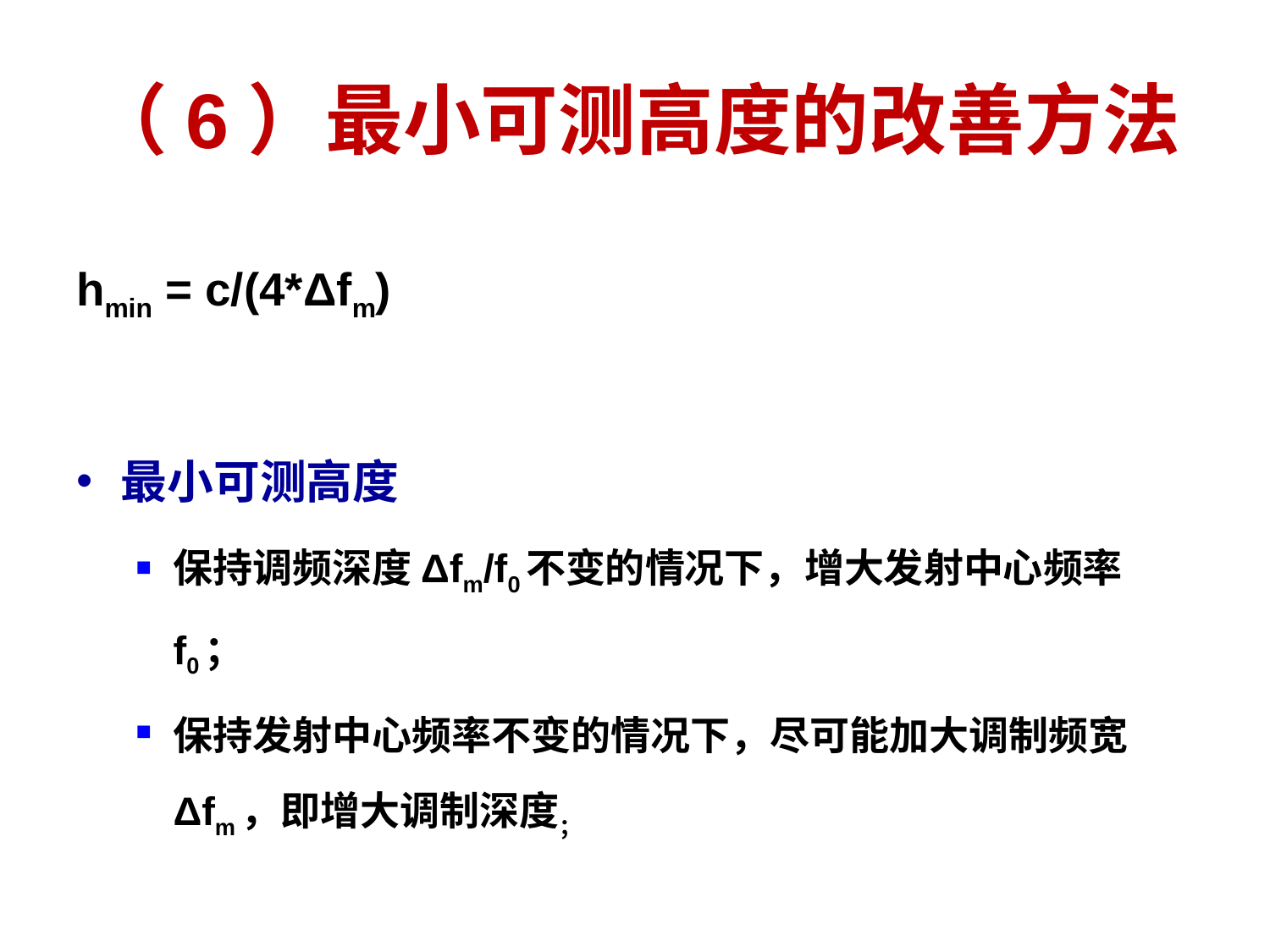

# （6）最小可测高度的改善方法
hmin = c/(4*Δfm)

最小可测高度
保持调频深度Δfm/f0不变的情况下，增大发射中心频率f0；
保持发射中心频率不变的情况下，尽可能加大调制频宽Δfm，即增大调制深度；